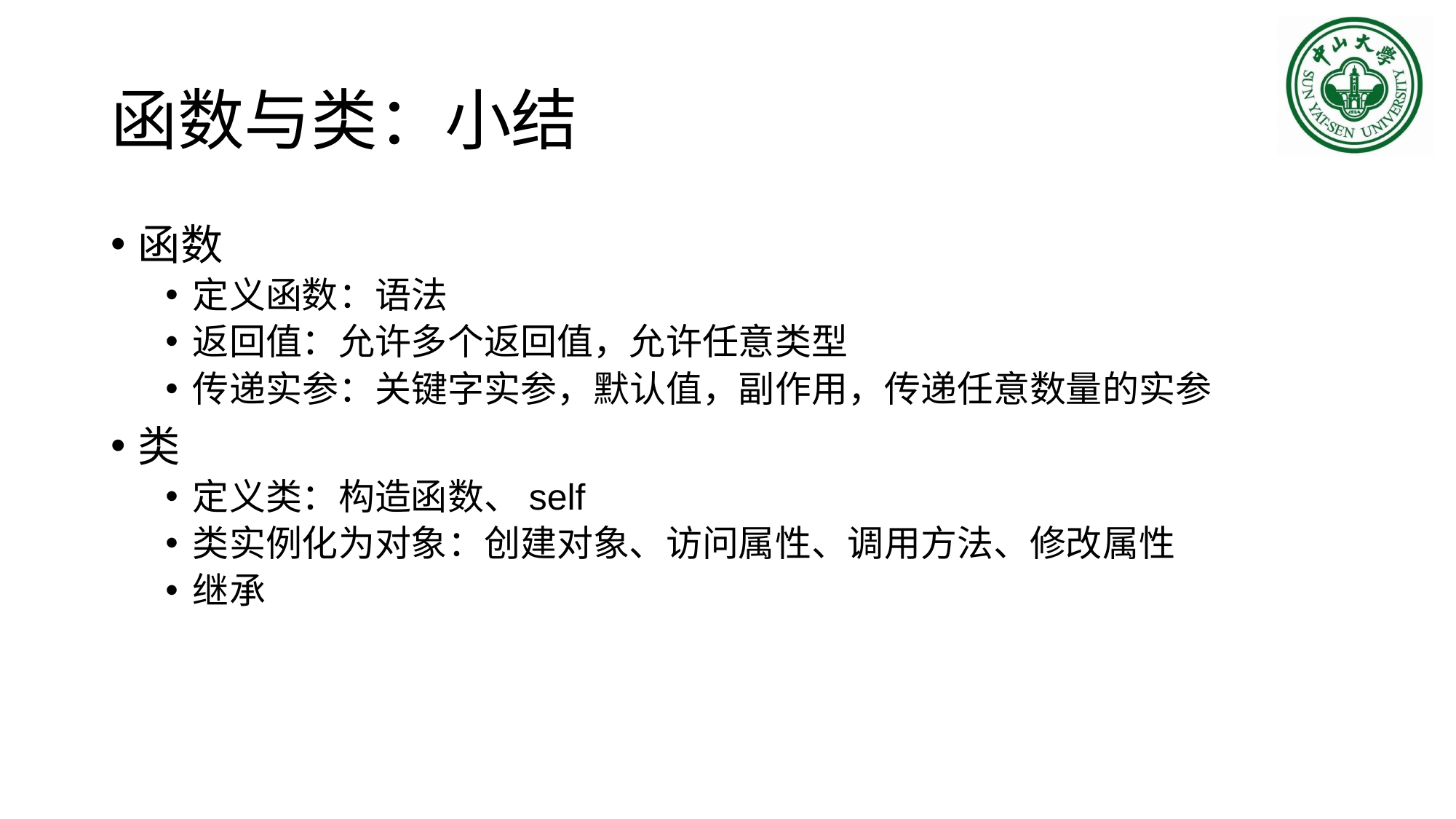

# 函数与类：小结
函数
定义函数：语法
返回值：允许多个返回值，允许任意类型
传递实参：关键字实参，默认值，副作用，传递任意数量的实参
类
定义类：构造函数、self
类实例化为对象：创建对象、访问属性、调用方法、修改属性
继承